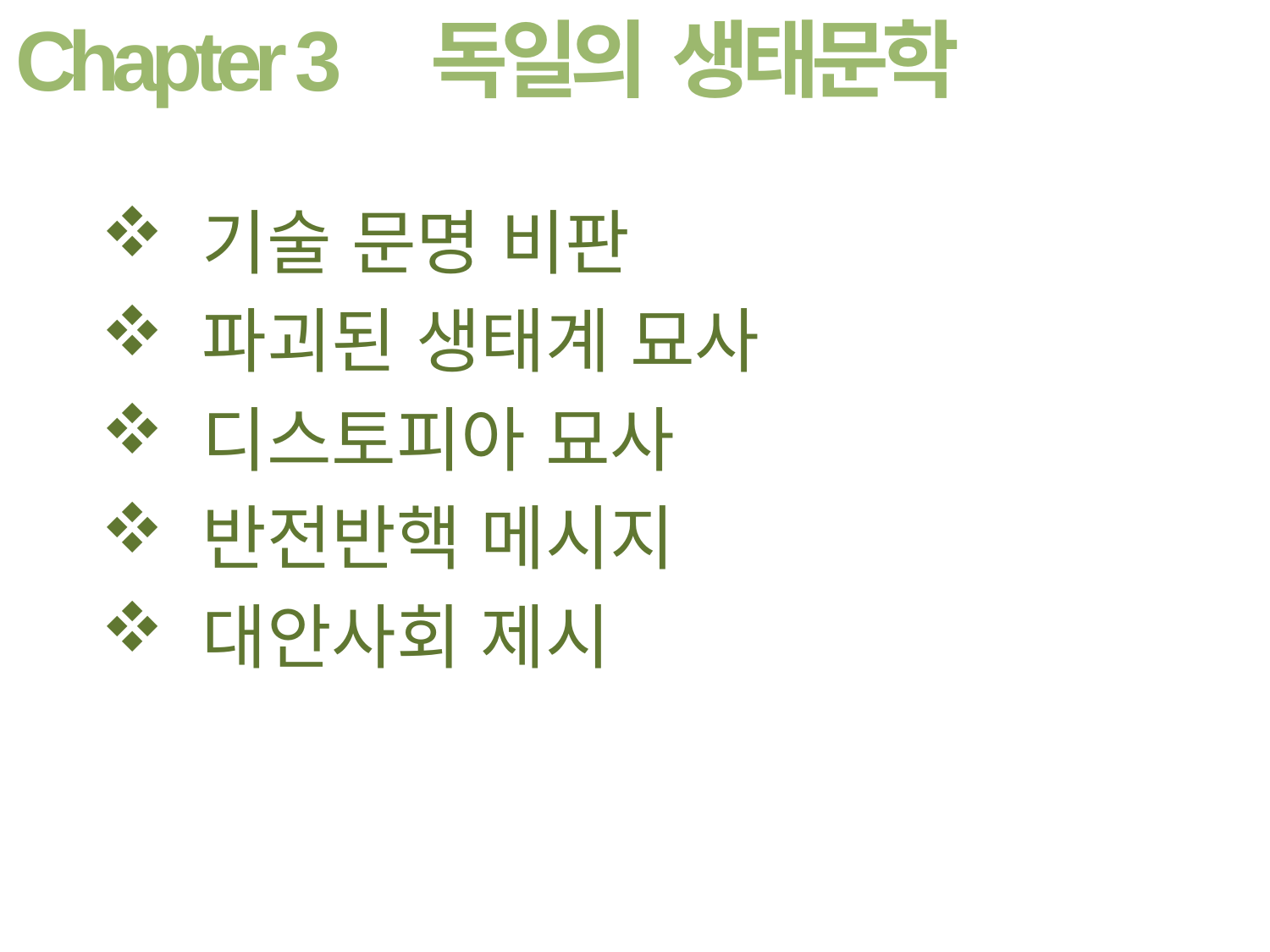

Chapter 3
독일의  생태문학
 기술 문명 비판
 파괴된 생태계 묘사
 디스토피아 묘사
 반전반핵 메시지
 대안사회 제시